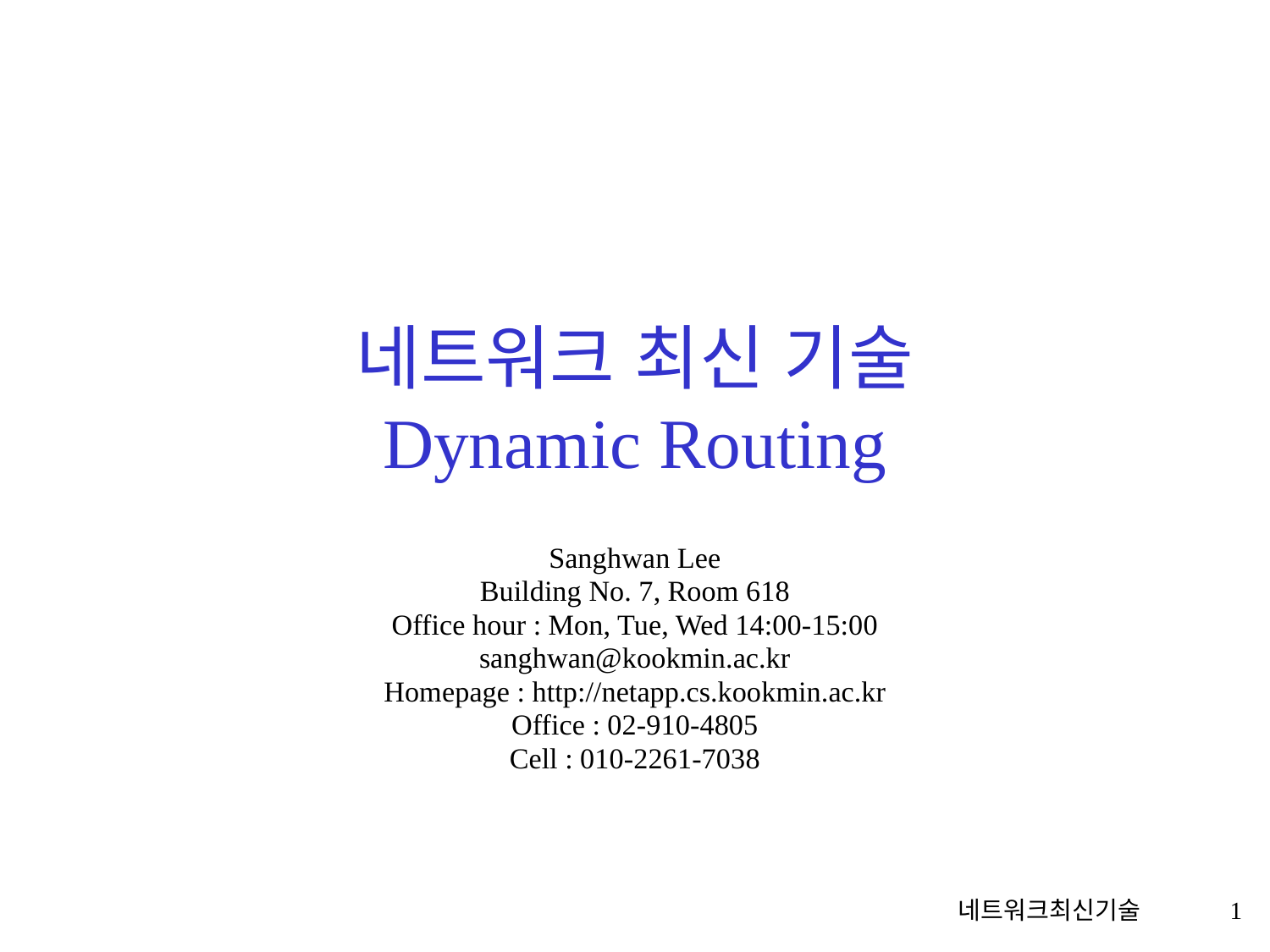

# 네트워크 최신 기술 Dynamic Routing
Sanghwan Lee
Building No. 7, Room 618
Office hour : Mon, Tue, Wed 14:00-15:00
sanghwan@kookmin.ac.kr
Homepage : http://netapp.cs.kookmin.ac.kr
Office : 02-910-4805
Cell : 010-2261-7038
네트워크최신기술
1